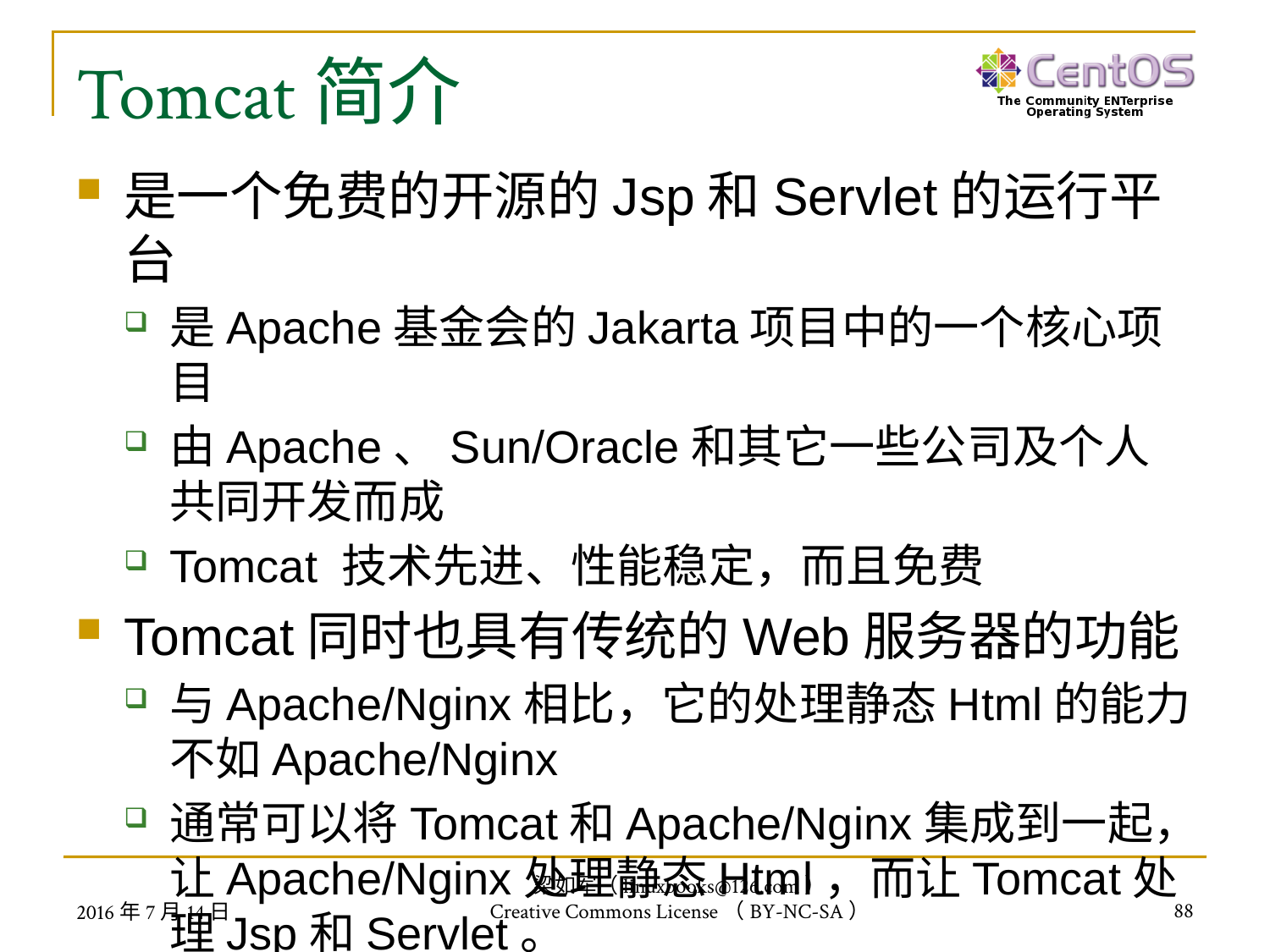

# Tomcat简介
是一个免费的开源的Jsp和Servlet的运行平台
是Apache基金会的Jakarta项目中的一个核心项目
由Apache、Sun/Oracle和其它一些公司及个人共同开发而成
Tomcat 技术先进、性能稳定，而且免费
Tomcat同时也具有传统的Web服务器的功能
与Apache/Nginx相比，它的处理静态Html的能力不如Apache/Nginx
通常可以将Tomcat和Apache/Nginx集成到一起，让Apache/Nginx处理静态Html，而让Tomcat处理Jsp和Servlet。
梁如军（linuxbooks@126.com）
Creative Commons License（BY-NC-SA）
2016年7月14日
88